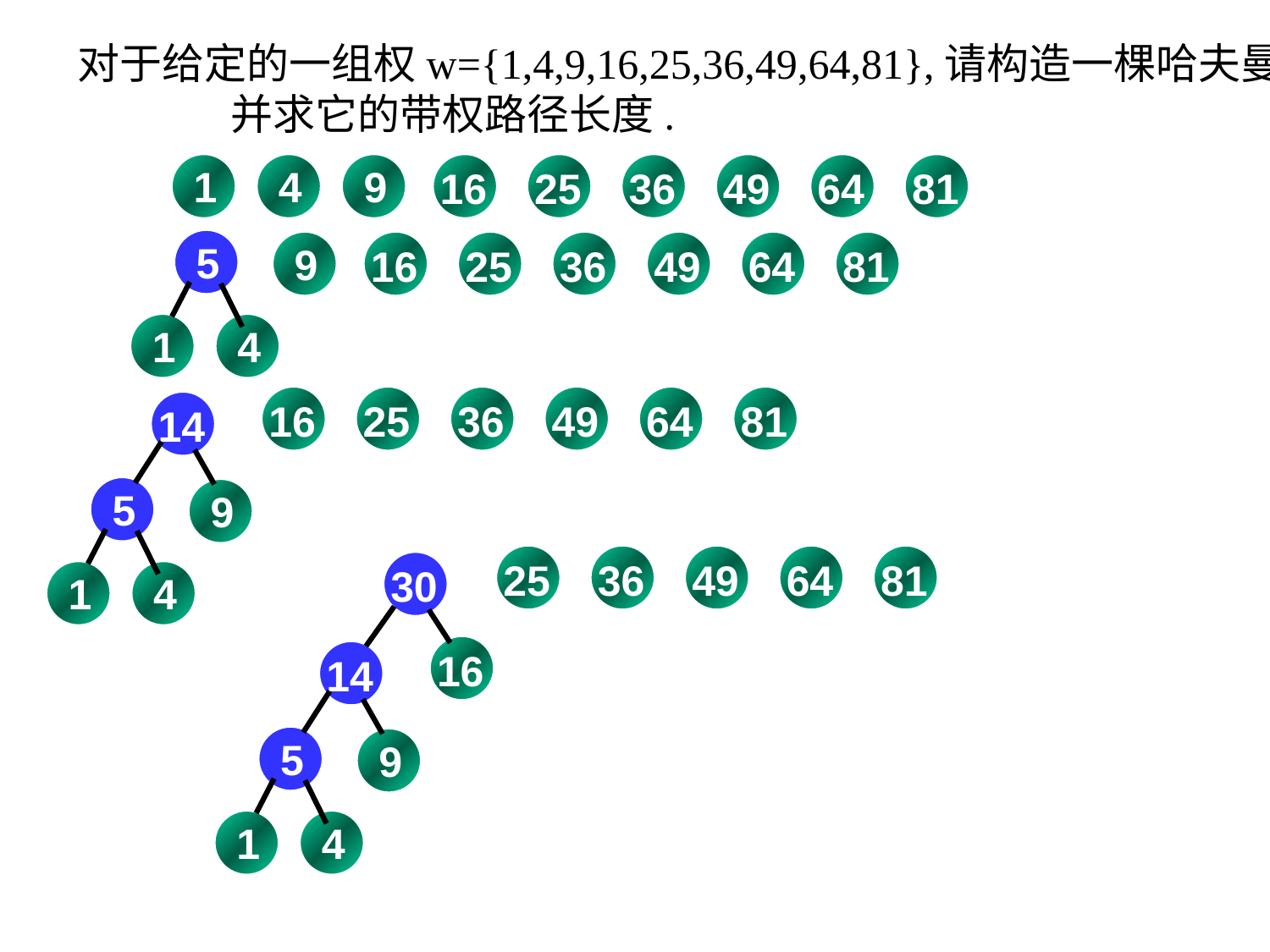

对于给定的一组权w={1,4,9,16,25,36,49,64,81},请构造一棵哈夫曼树,
               并求它的带权路径长度.

1

4

9

16
25
36
49
64
81

5

9

16
25
36
49
64
81

1

4

16
25
36
49
64
81

14

5

9

1
4

25
36
49
64
81

30

16

14

5

9

1

4